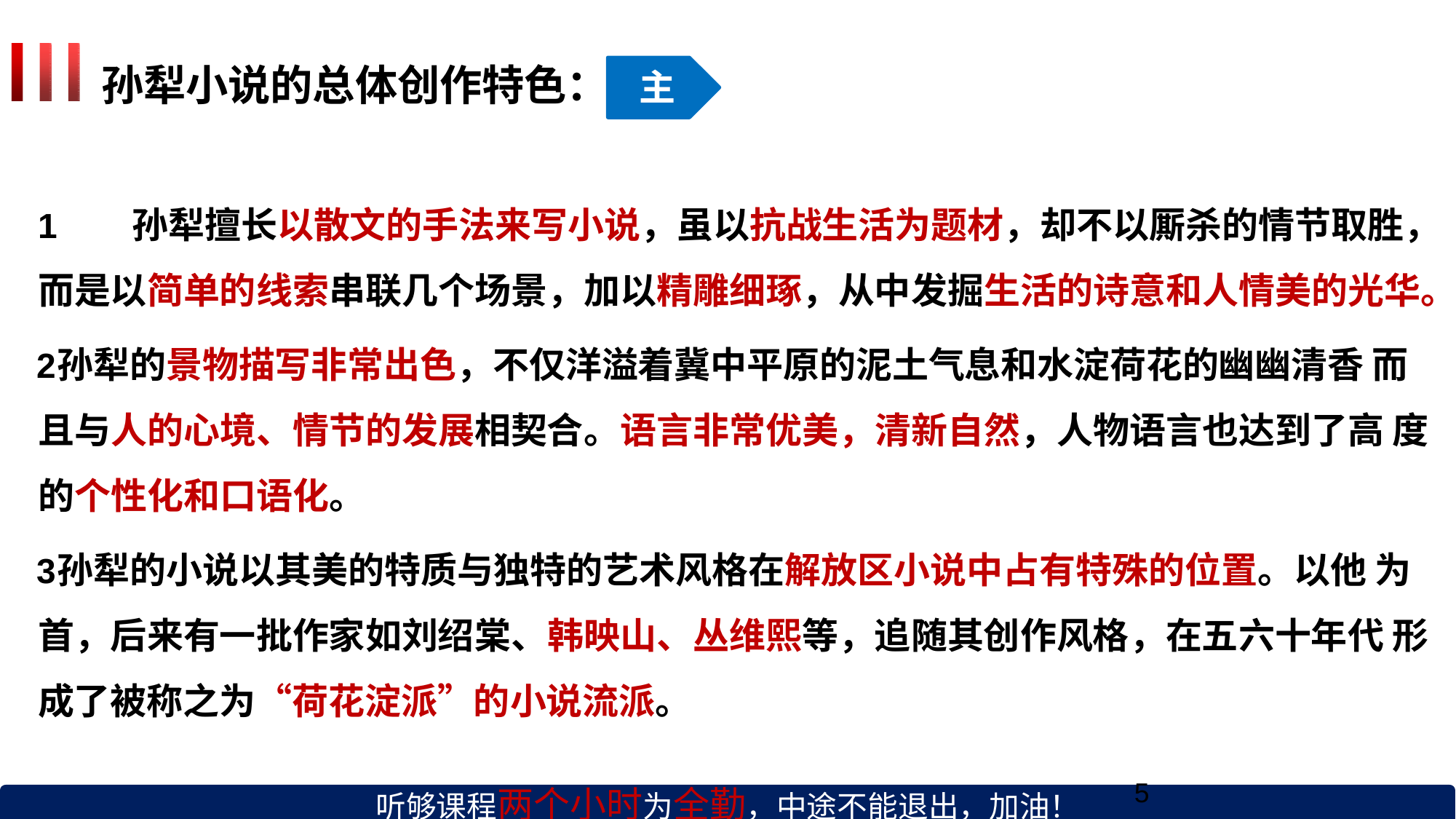

# 孙犁小说的总体创作特色：	主

孙犁擅长以散文的手法来写小说，虽以抗战生活为题材，却不以厮杀的情节取胜，
而是以简单的线索串联几个场景，加以精雕细琢，从中发掘生活的诗意和人情美的光华。
孙犁的景物描写非常出色，不仅洋溢着冀中平原的泥土气息和水淀荷花的幽幽清香 而且与人的心境、情节的发展相契合。语言非常优美，清新自然，人物语言也达到了高 度的个性化和口语化。
孙犁的小说以其美的特质与独特的艺术风格在解放区小说中占有特殊的位置。以他 为首，后来有一批作家如刘绍棠、韩映山、丛维熙等，追随其创作风格，在五六十年代 形成了被称之为“荷花淀派”的小说流派。
5

听够课程两个小时为全勤，中途不能退出，加油！